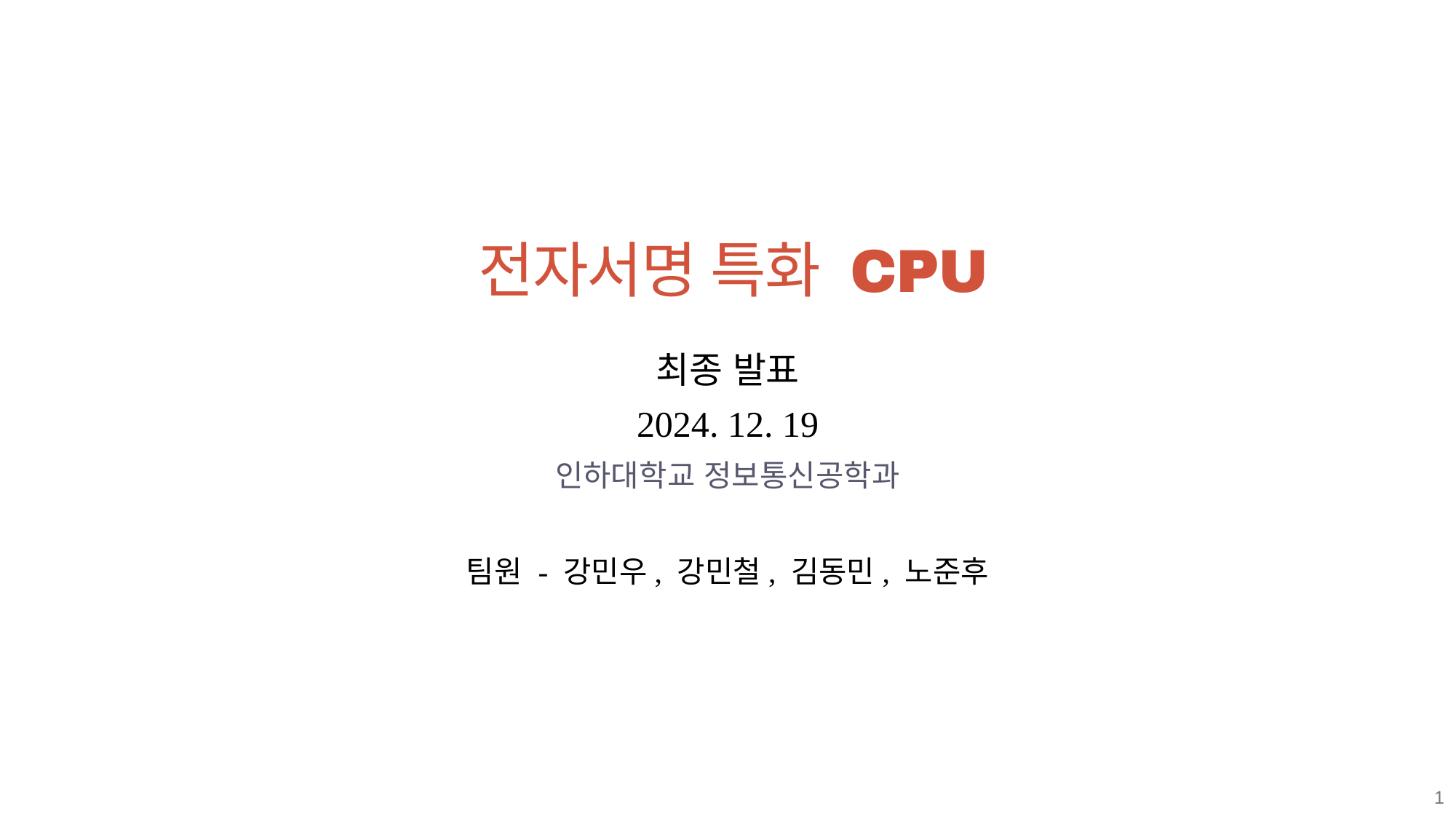

전자서명 특화 CPU
최종 발표
2024. 12. 19
인하대학교 정보통신공학과

팀원 - 강민우, 강민철, 김동민, 노준후

1